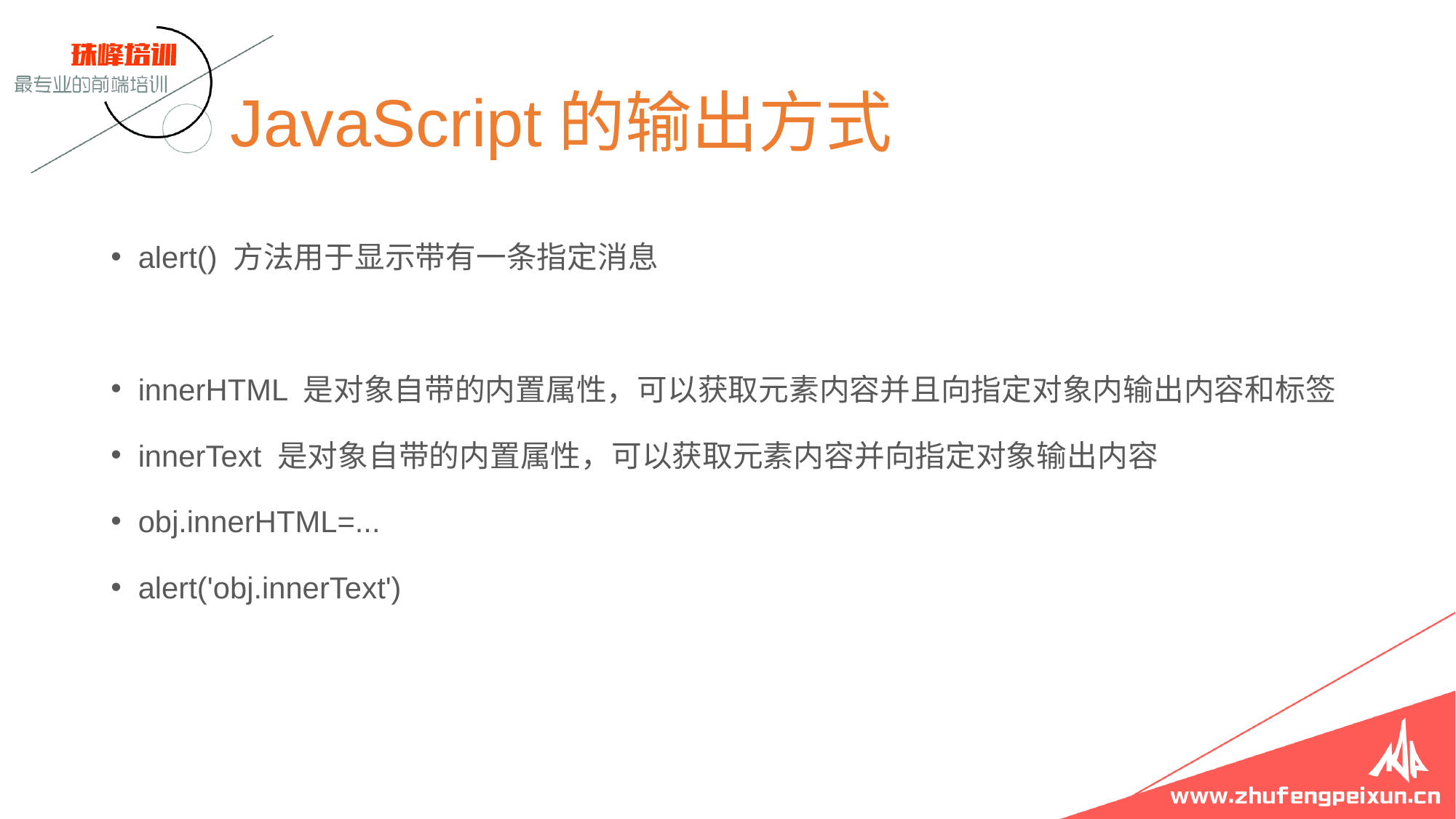

# JavaScript的输出方式
alert() 方法用于显示带有一条指定消息

innerHTML 是对象自带的内置属性，可以获取元素内容并且向指定对象内输出内容和标签
innerText 是对象自带的内置属性，可以获取元素内容并向指定对象输出内容
obj.innerHTML=...
alert('obj.innerText')